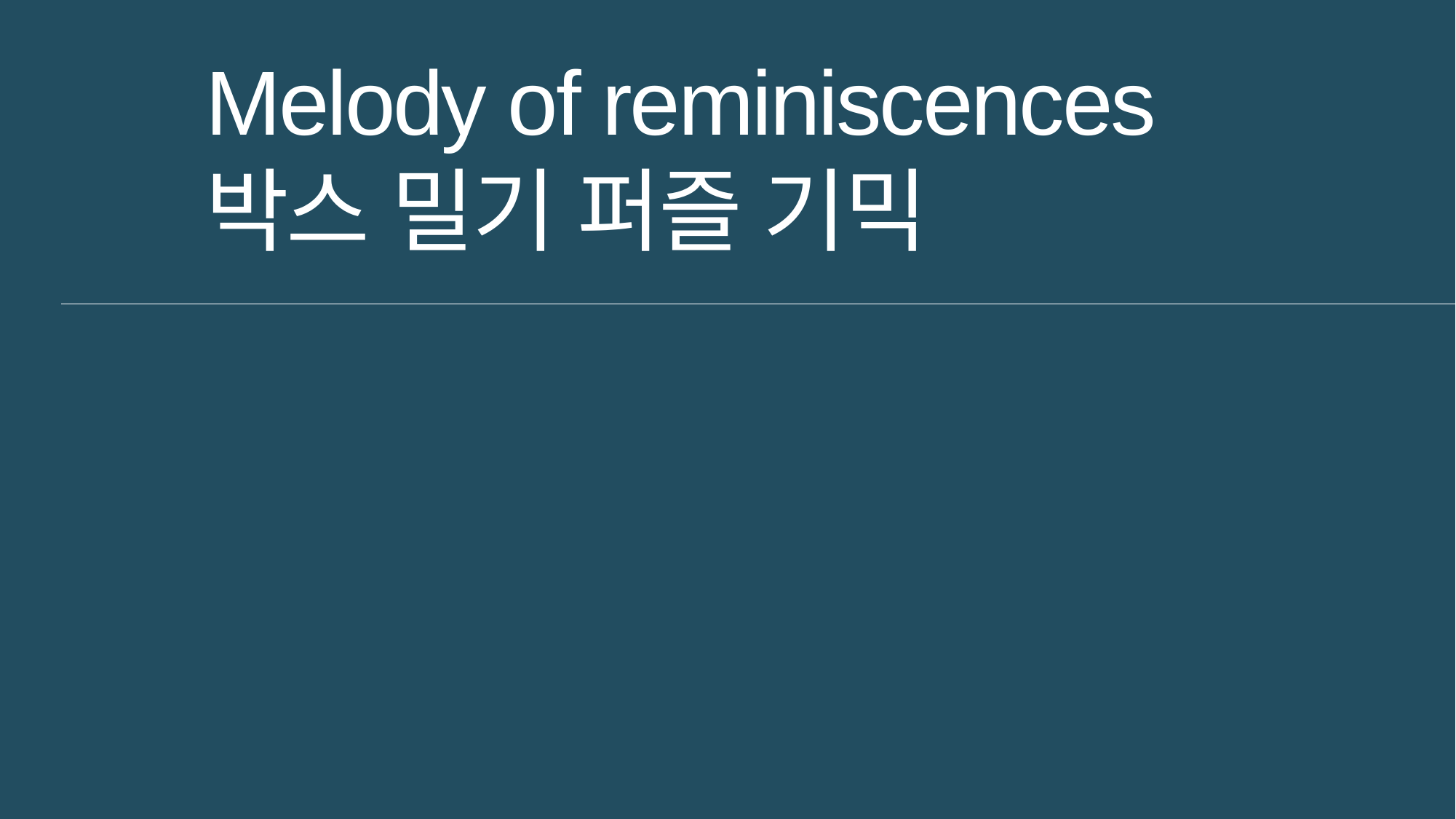

Melody of reminiscences
박스 밀기 퍼즐 기믹